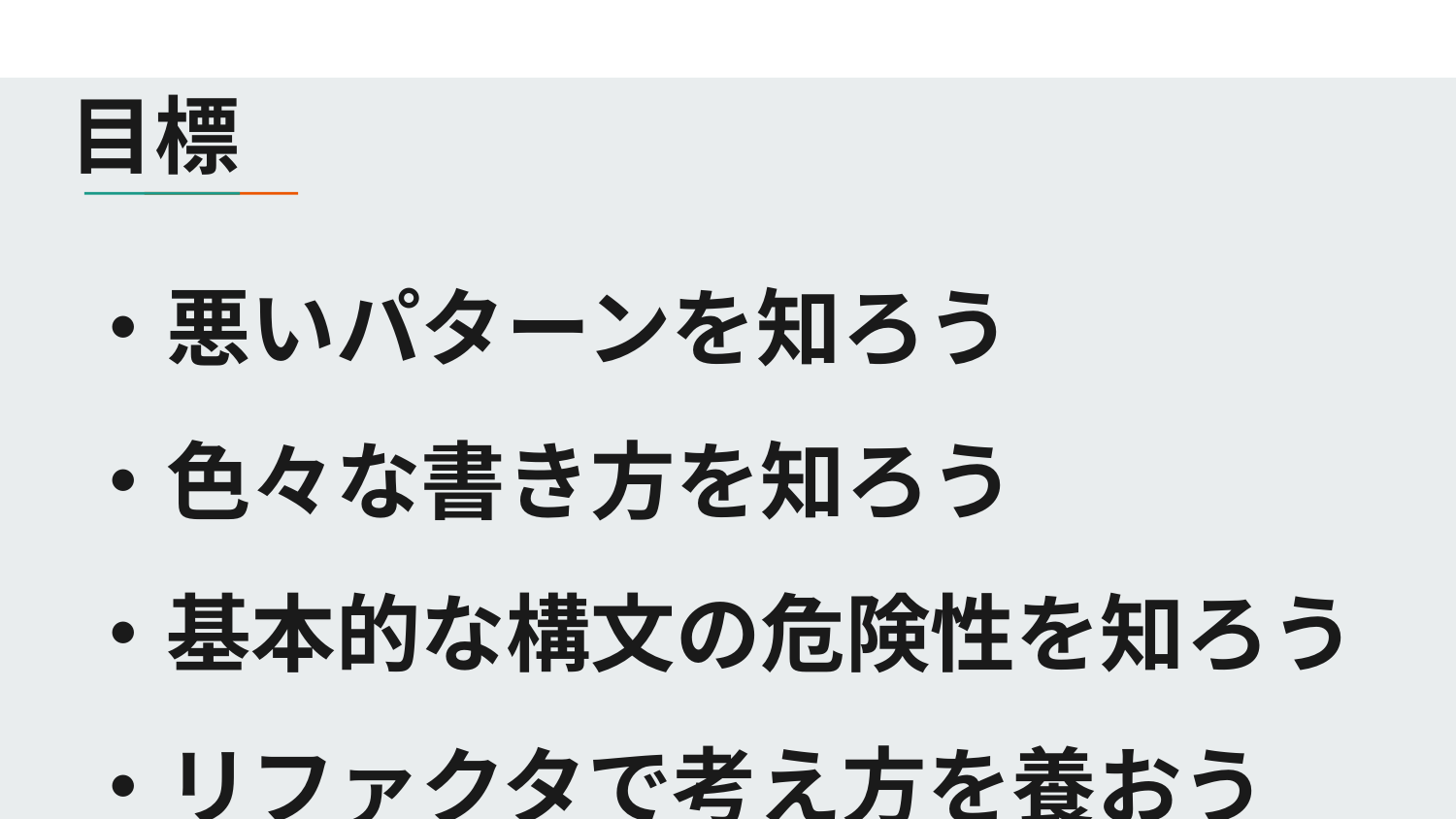

# 目標
・悪いパターンを知ろう
・色々な書き方を知ろう
・基本的な構文の危険性を知ろう
・リファクタで考え方を養おう